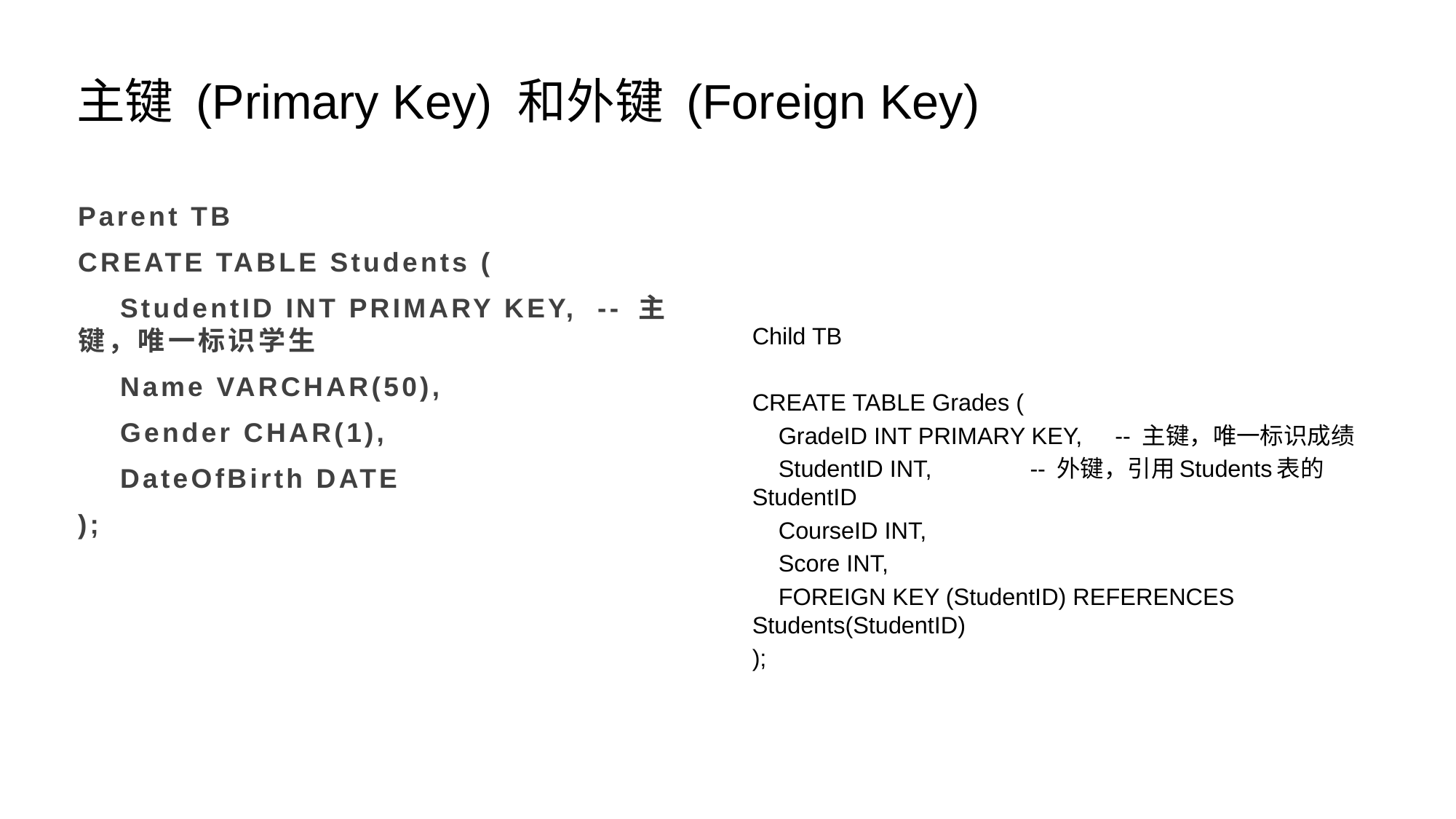

主键 (Primary Key) 和外键 (Foreign Key)
Parent TB
CREATE TABLE Students (
    StudentID INT PRIMARY KEY,  -- 主键，唯一标识学生
    Name VARCHAR(50),
    Gender CHAR(1),
    DateOfBirth DATE
);

Child TB

CREATE TABLE Grades (
    GradeID INT PRIMARY KEY,     -- 主键，唯一标识成绩
    StudentID INT,               -- 外键，引用Students表的StudentID
    CourseID INT,
    Score INT,
    FOREIGN KEY (StudentID) REFERENCES Students(StudentID)
);